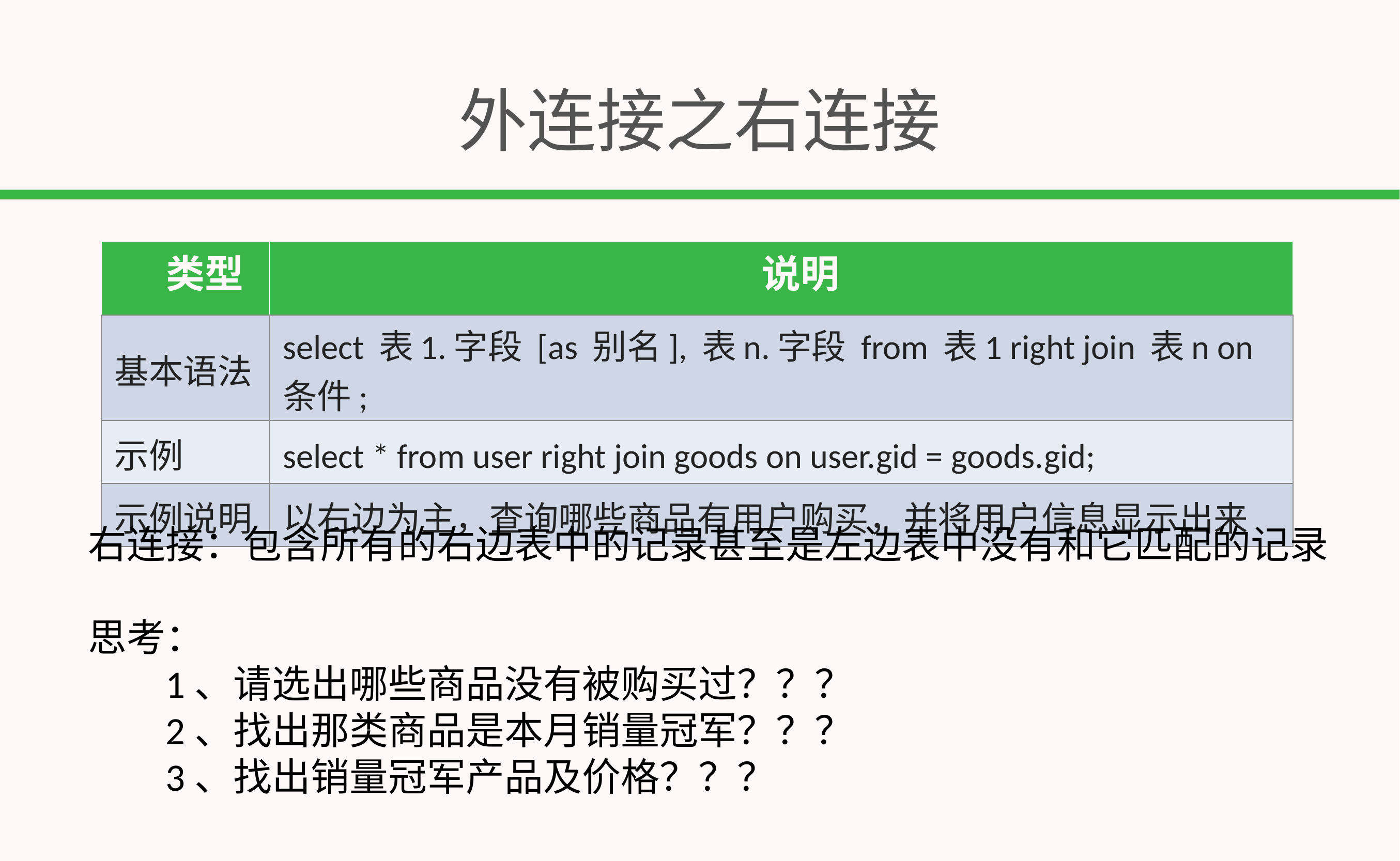

# 外连接之右连接
| 类型 | 说明 |
| --- | --- |
| 基本语法 | select 表1.字段 [as 别名], 表n.字段 from 表1 right join 表n on 条件; |
| 示例 | select \* from user right join goods on user.gid = goods.gid; |
| 示例说明 | 以右边为主，查询哪些商品有用户购买，并将用户信息显示出来 |
右连接：包含所有的右边表中的记录甚至是左边表中没有和它匹配的记录

思考：
	1、请选出哪些商品没有被购买过？？？
	2、找出那类商品是本月销量冠军？？？
	3、找出销量冠军产品及价格？？？